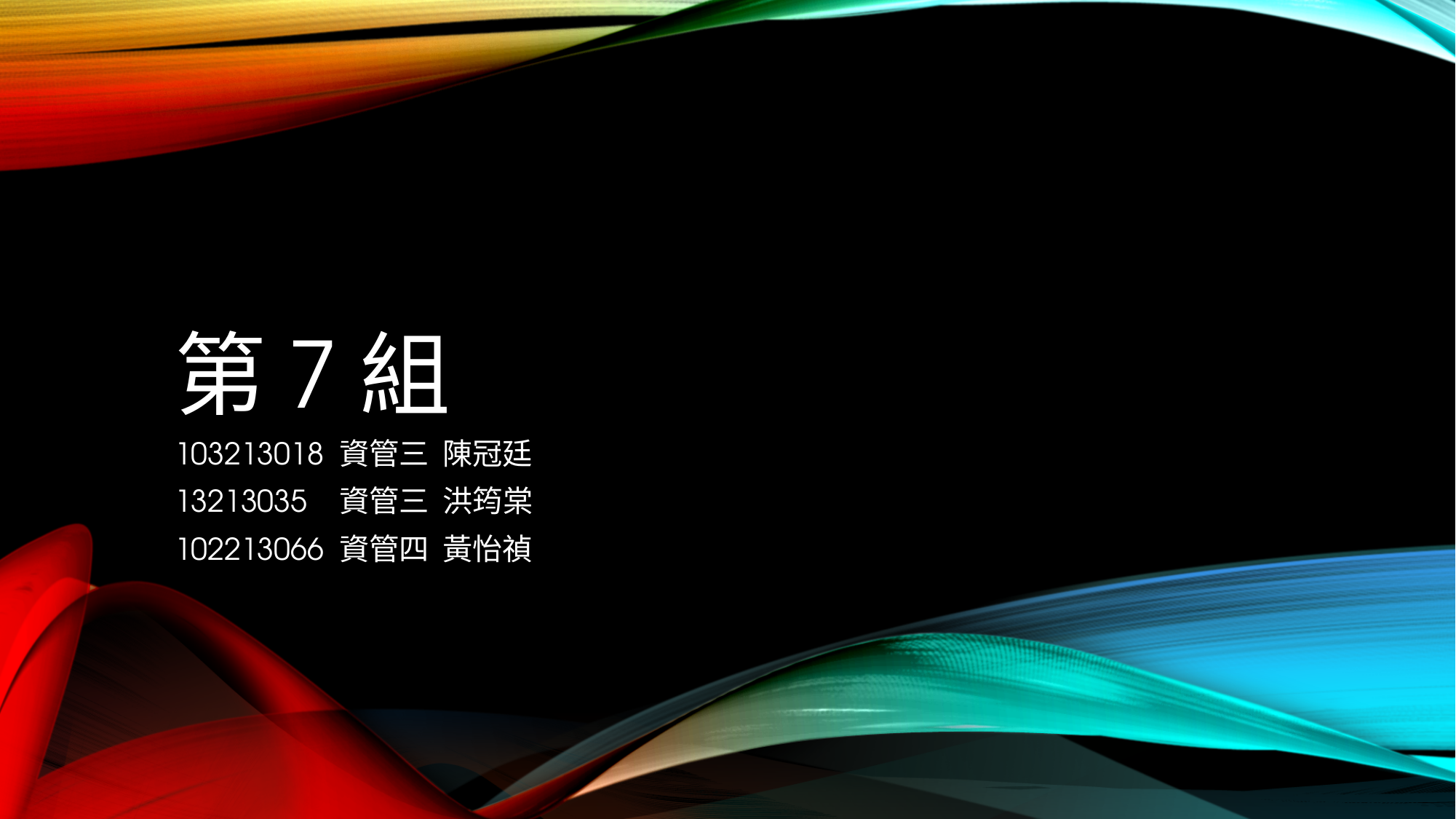

# 第7組
103213018 資管三  陳冠廷
13213035   資管三  洪筠棠
102213066 資管四  黃怡禎